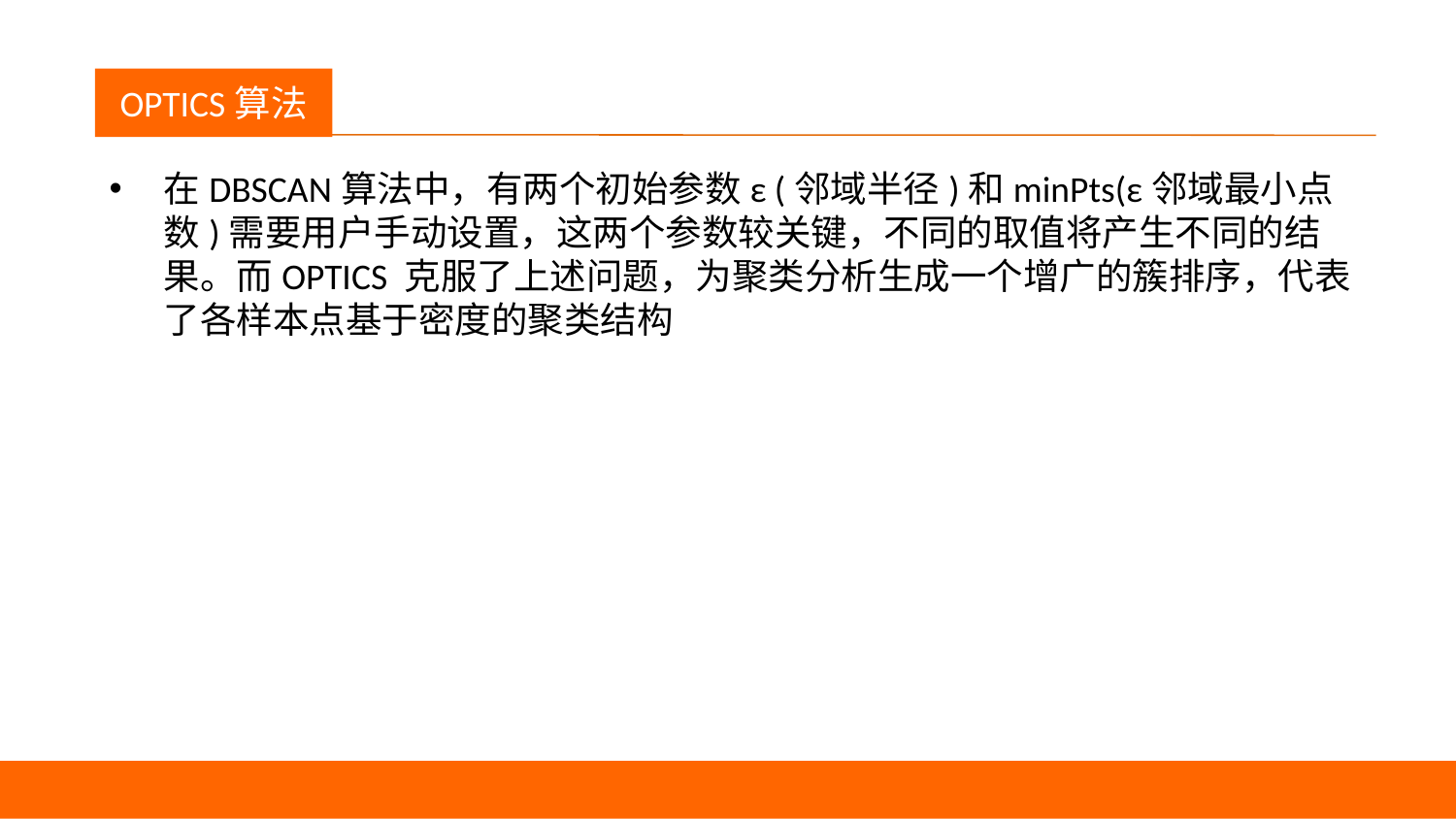

议程
OPTICS算法

在DBSCAN算法中，有两个初始参数ε (邻域半径)和minPts(ε邻域最小点数)需要用户手动设置，这两个参数较关键，不同的取值将产生不同的结果。而OPTICS 克服了上述问题，为聚类分析生成一个增广的簇排序，代表了各样本点基于密度的聚类结构